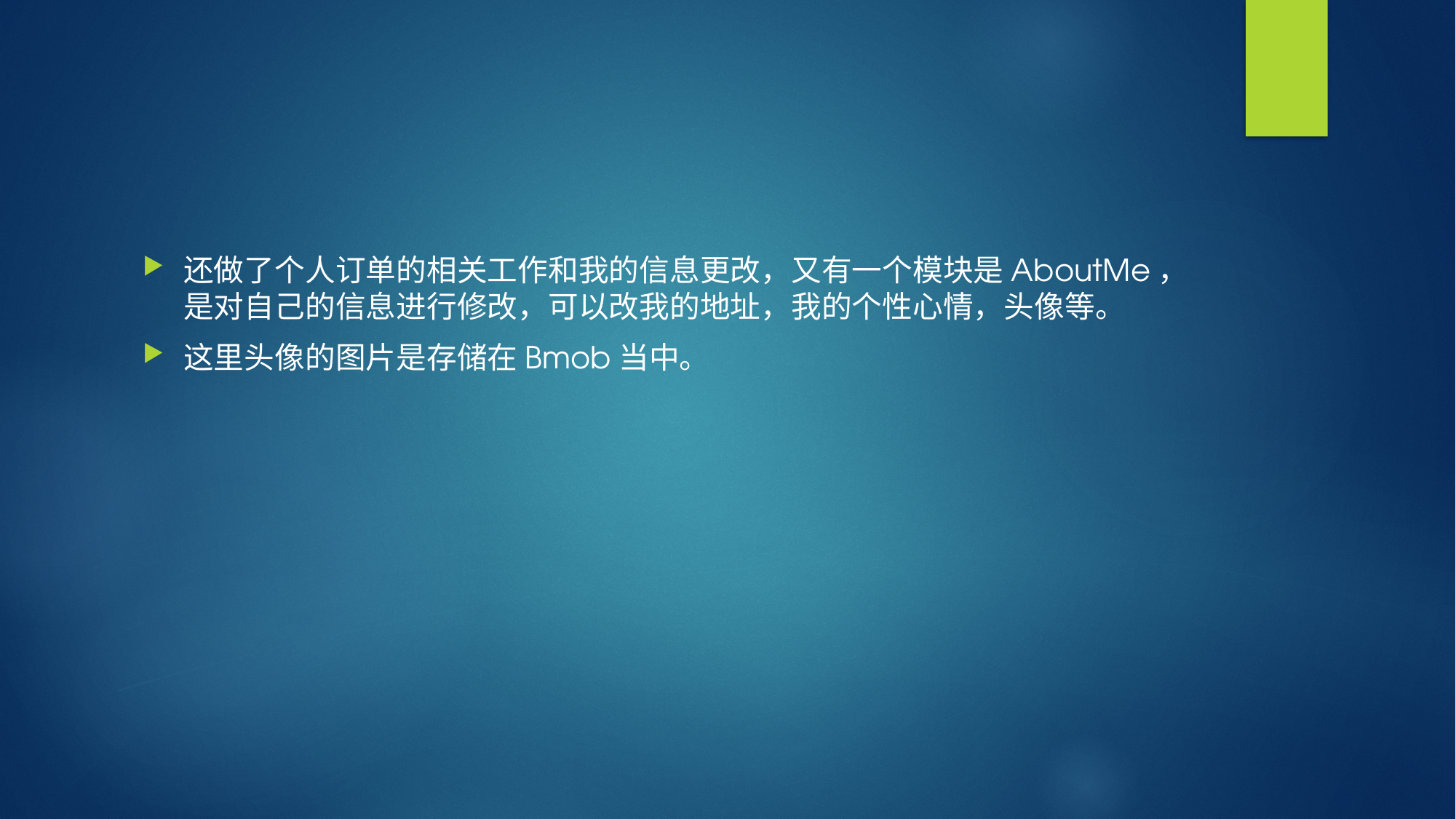

#
还做了个人订单的相关工作和我的信息更改，又有一个模块是AboutMe，是对自己的信息进行修改，可以改我的地址，我的个性心情，头像等。
这里头像的图片是存储在Bmob当中。